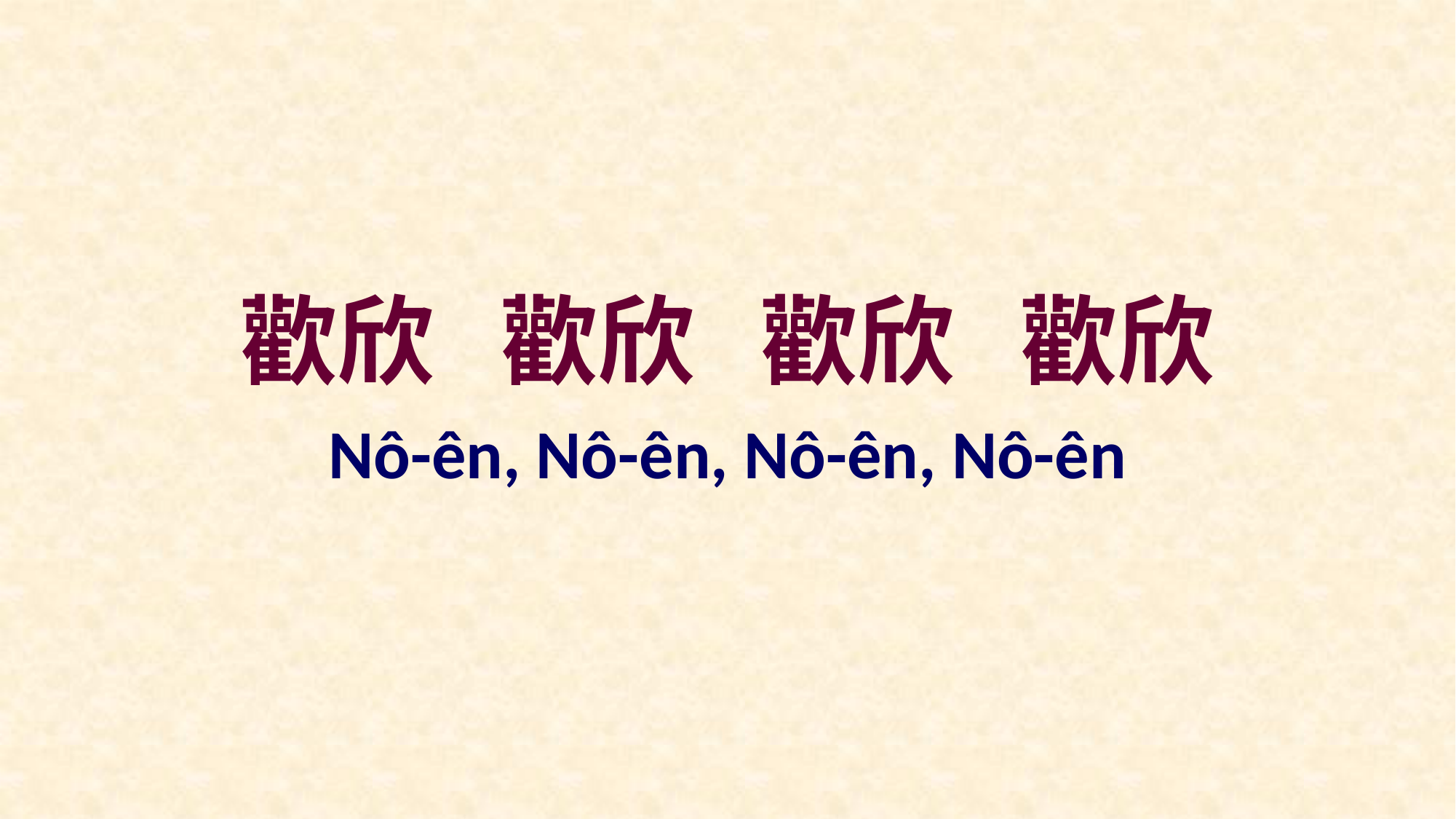

歡欣   歡欣   歡欣   歡欣
Nô-ên, Nô-ên, Nô-ên, Nô-ên